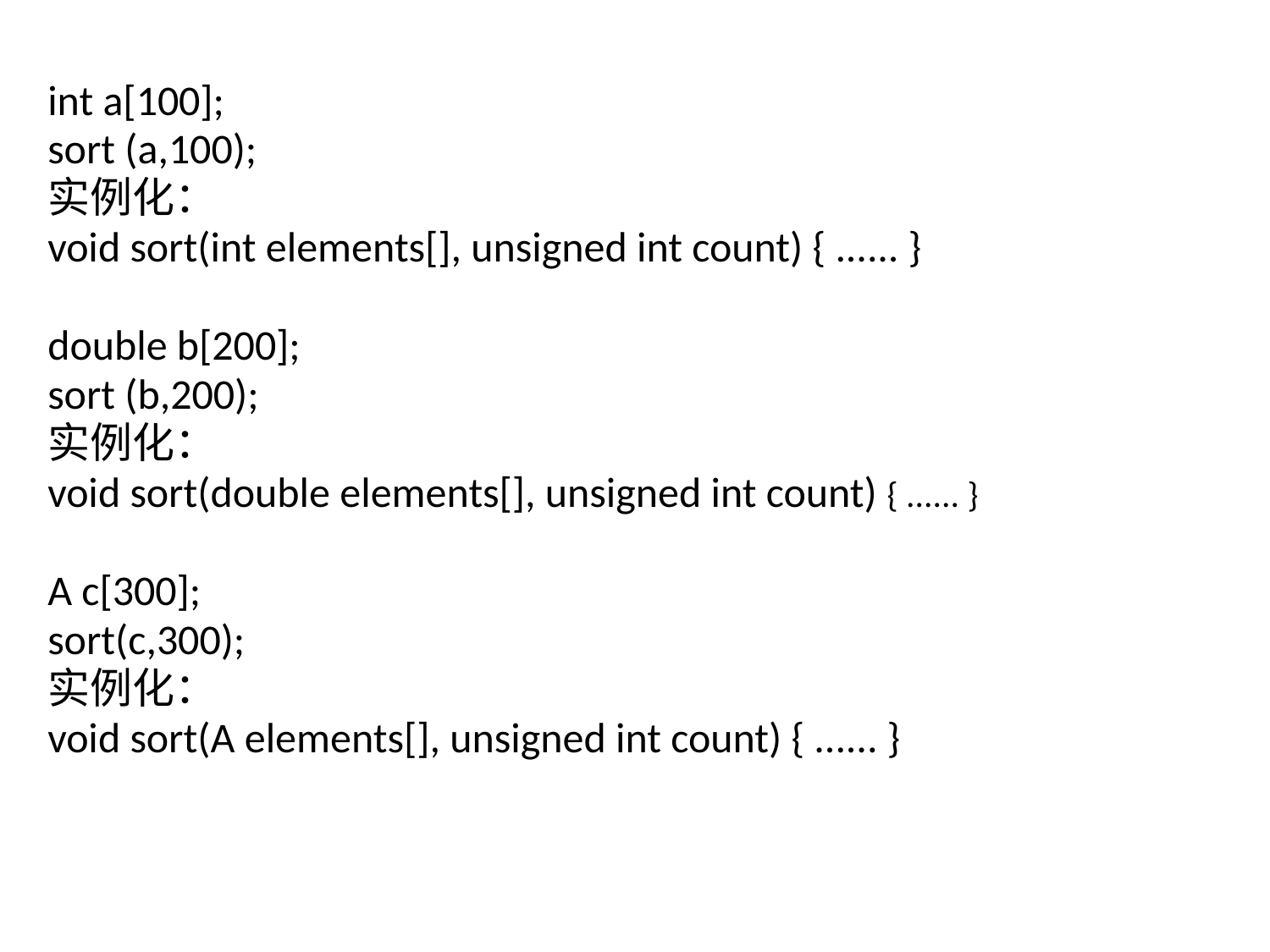

int a[100];
sort (a,100);
实例化：
void sort(int elements[], unsigned int count) { ...... }

double b[200];
sort (b,200);
实例化：
void sort(double elements[], unsigned int count) { ...... }

A c[300];
sort(c,300);
实例化：
void sort(A elements[], unsigned int count) { ...... }